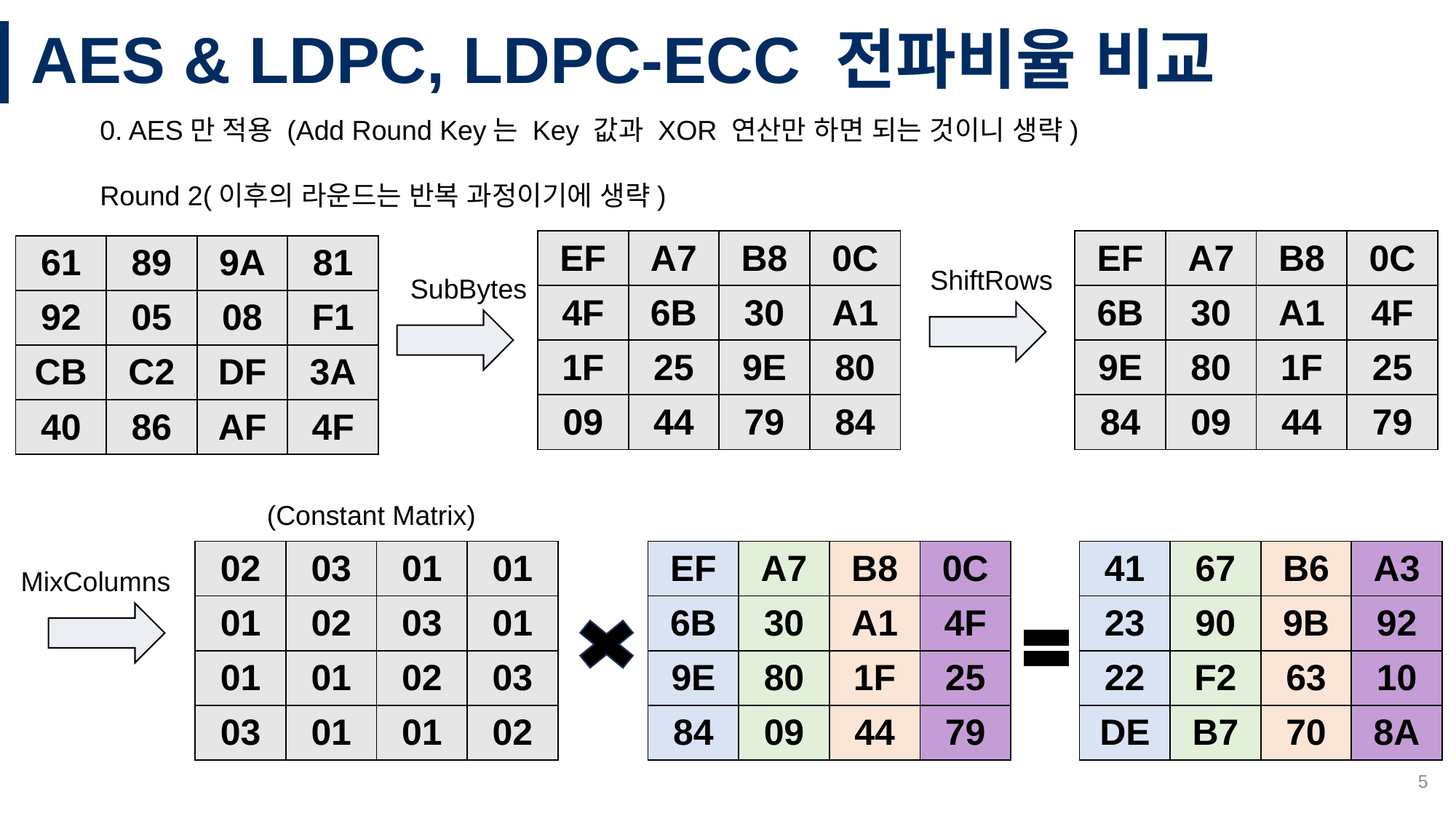

# AES & LDPC, LDPC-ECC 전파비율 비교
0. AES만 적용 (Add Round Key는 Key 값과 XOR 연산만 하면 되는 것이니 생략)

Round 2(이후의 라운드는 반복 과정이기에 생략)
| EF | A7 | B8 | 0C |
| --- | --- | --- | --- |
| 4F | 6B | 30 | A1 |
| 1F | 25 | 9E | 80 |
| 09 | 44 | 79 | 84 |
| EF | A7 | B8 | 0C |
| --- | --- | --- | --- |
| 6B | 30 | A1 | 4F |
| 9E | 80 | 1F | 25 |
| 84 | 09 | 44 | 79 |
| 61 | 89 | 9A | 81 |
| --- | --- | --- | --- |
| 92 | 05 | 08 | F1 |
| CB | C2 | DF | 3A |
| 40 | 86 | AF | 4F |
ShiftRows
SubBytes

(Constant Matrix)
| 02 | 03 | 01 | 01 |
| --- | --- | --- | --- |
| 01 | 02 | 03 | 01 |
| 01 | 01 | 02 | 03 |
| 03 | 01 | 01 | 02 |
| EF | A7 | B8 | 0C |
| --- | --- | --- | --- |
| 6B | 30 | A1 | 4F |
| 9E | 80 | 1F | 25 |
| 84 | 09 | 44 | 79 |
| 41 | 67 | B6 | A3 |
| --- | --- | --- | --- |
| 23 | 90 | 9B | 92 |
| 22 | F2 | 63 | 10 |
| DE | B7 | 70 | 8A |
MixColumns

5